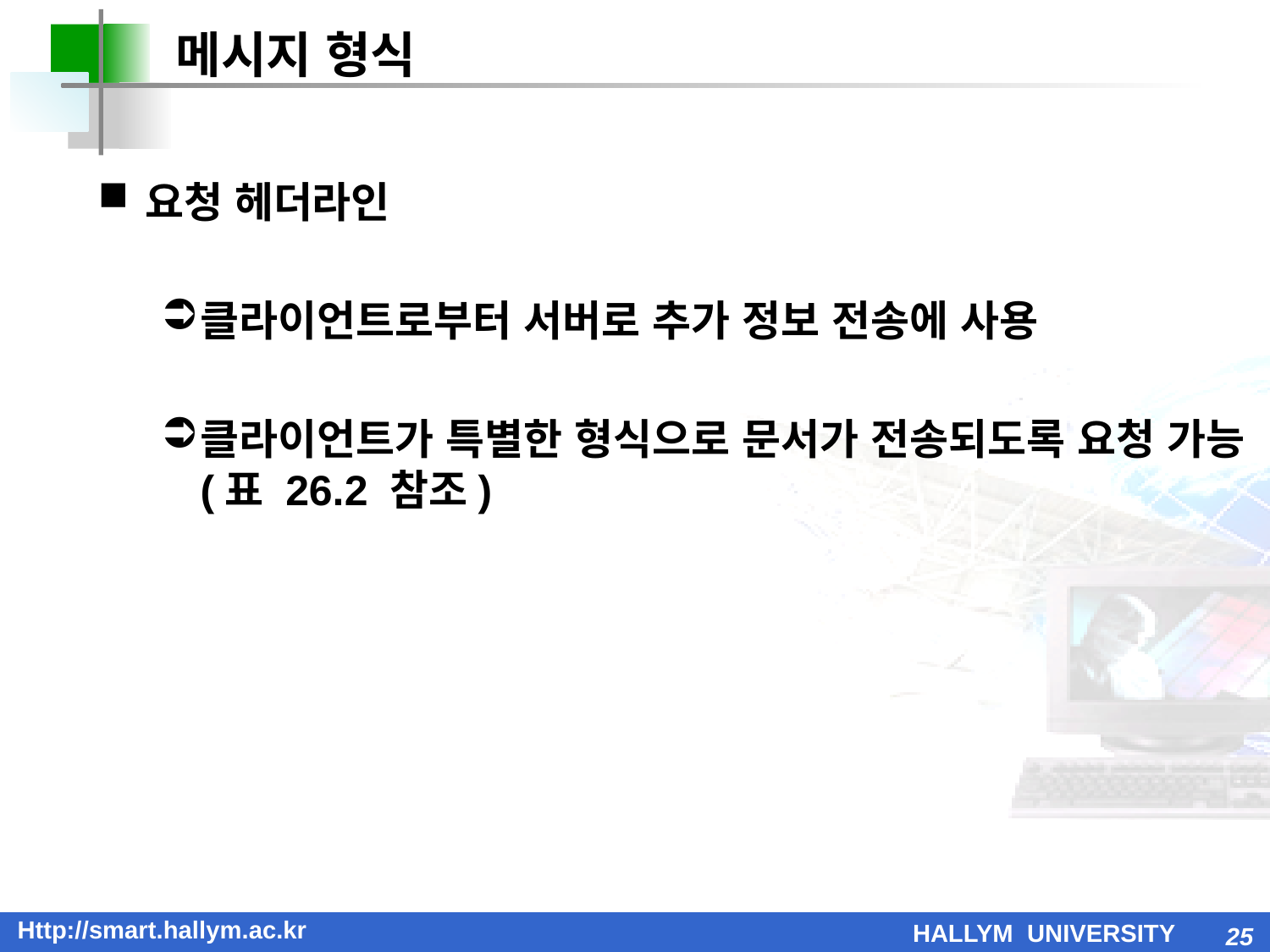

메시지 형식

요청 헤더라인

클라이언트로부터 서버로 추가 정보 전송에 사용

클라이언트가 특별한 형식으로 문서가 전송되도록 요청 가능(표 26.2 참조)
25